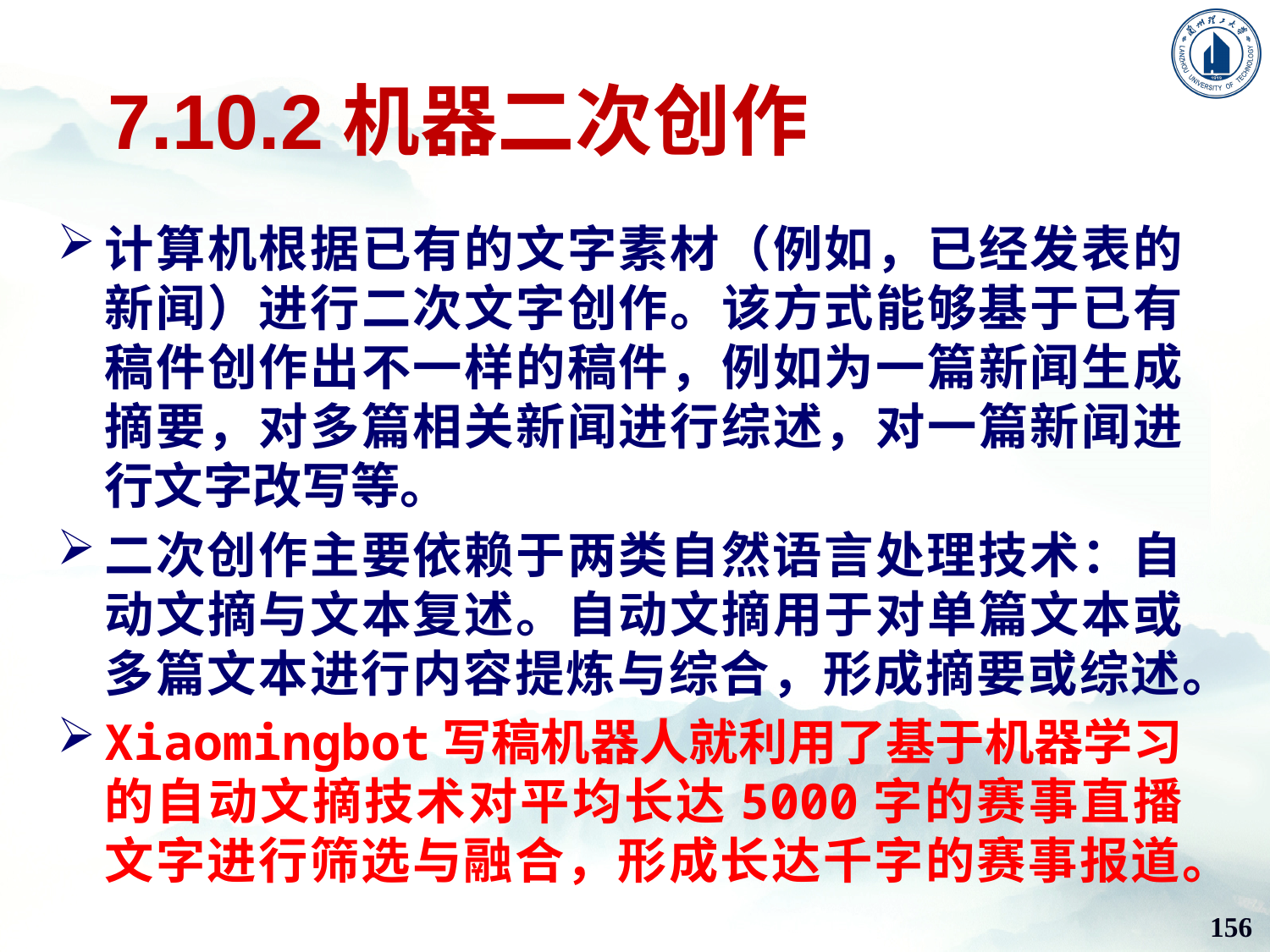

# 7.10.2机器二次创作
计算机根据已有的文字素材（例如，已经发表的新闻）进行二次文字创作。该方式能够基于已有稿件创作出不一样的稿件，例如为一篇新闻生成摘要，对多篇相关新闻进行综述，对一篇新闻进行文字改写等。
二次创作主要依赖于两类自然语言处理技术：自动文摘与文本复述。自动文摘用于对单篇文本或多篇文本进行内容提炼与综合，形成摘要或综述。
Xiaomingbot写稿机器人就利用了基于机器学习的自动文摘技术对平均长达5000字的赛事直播文字进行筛选与融合，形成长达千字的赛事报道。
156